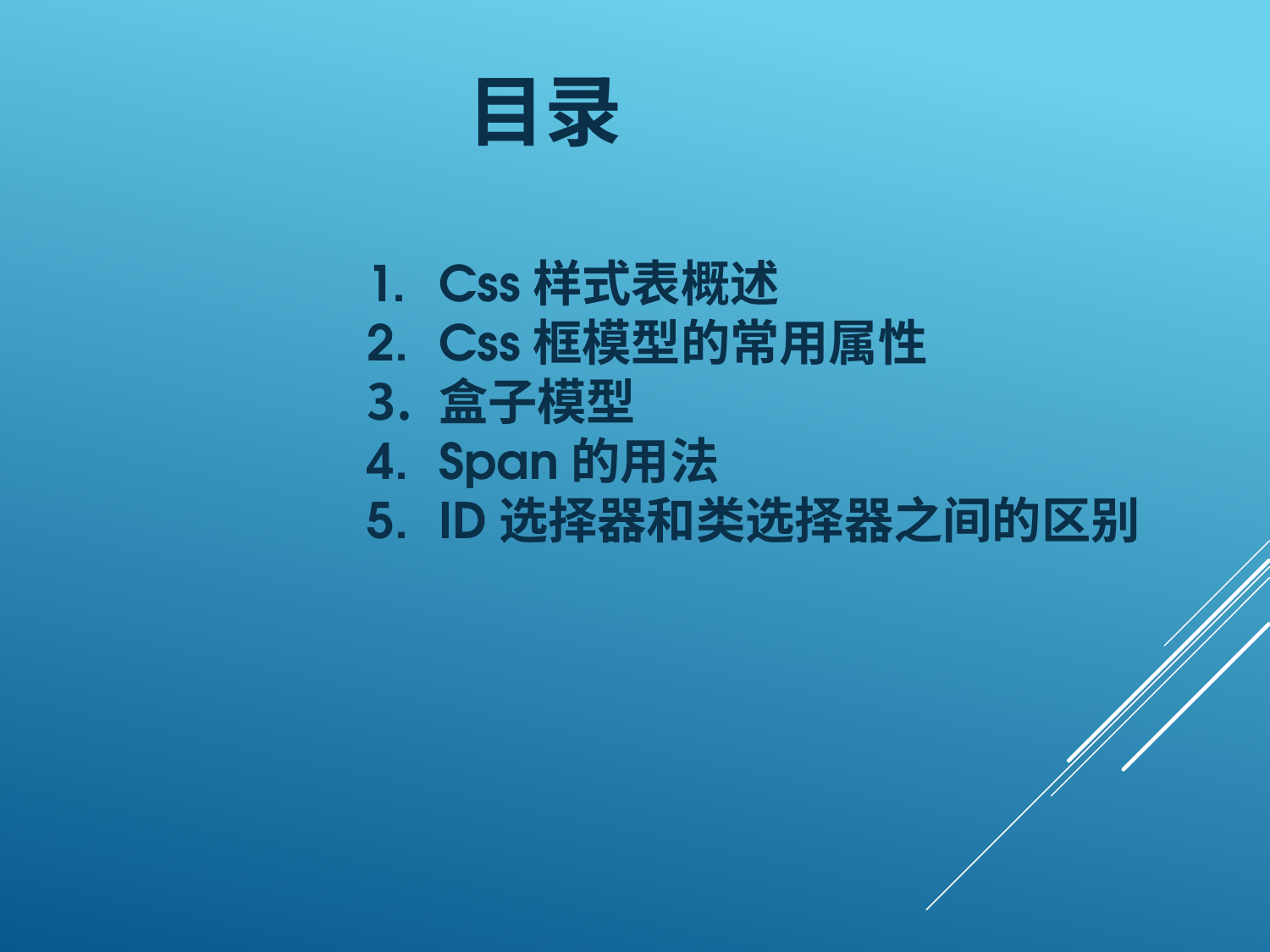

目录
Css样式表概述
Css框模型的常用属性
盒子模型
Span的用法
ID选择器和类选择器之间的区别